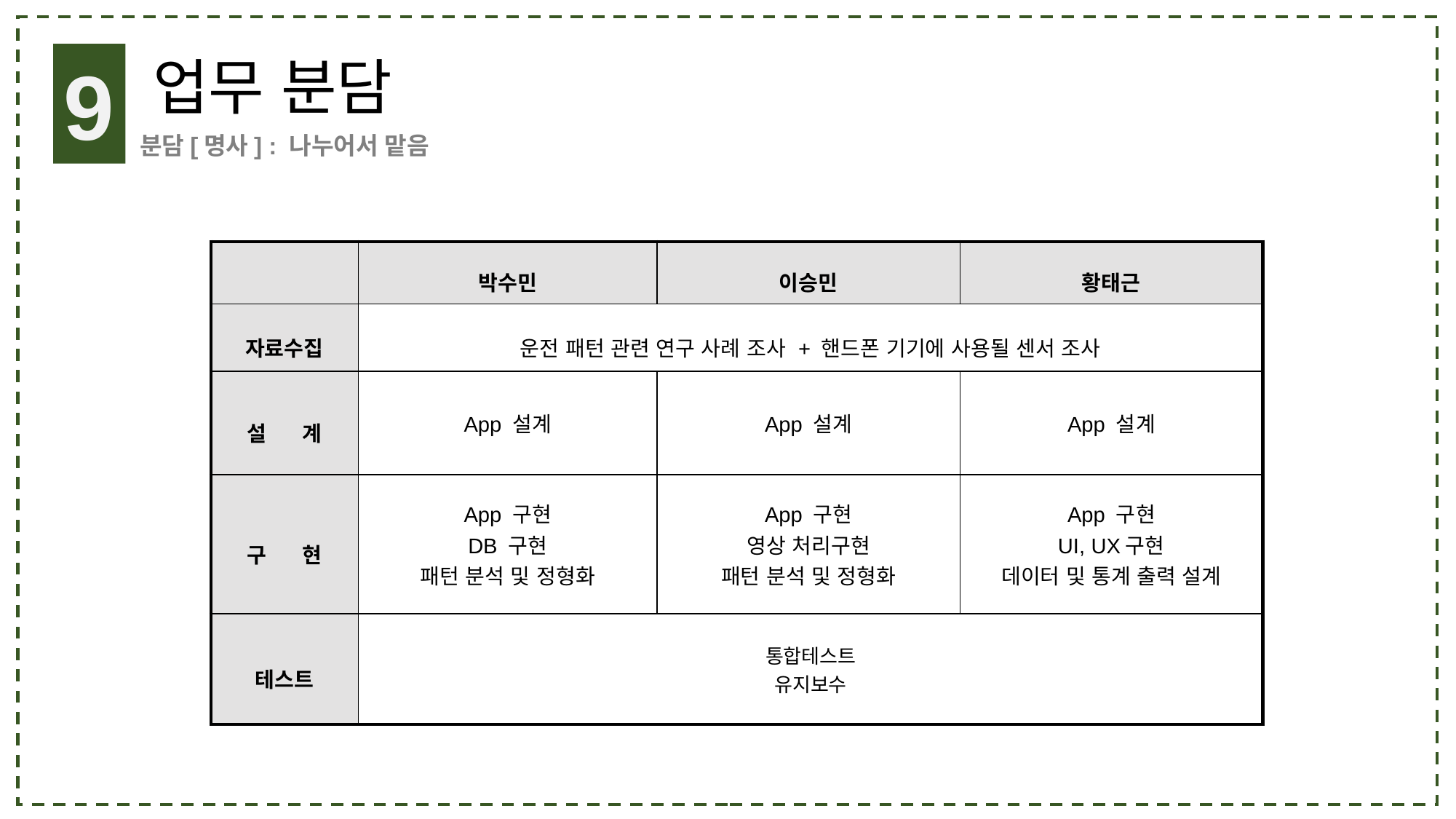

9
업무 분담
분담[명사] : 나누어서 맡음
|  | 박수민 | 이승민 | 황태근 |
| --- | --- | --- | --- |
| 자료수집 | 운전 패턴 관련 연구 사례 조사 + 핸드폰 기기에 사용될 센서 조사 |  |  |
| 설 계 | App 설계 | App 설계 | App 설계 |
| 구 현 | App 구현 DB 구현 패턴 분석 및 정형화 | App 구현 영상 처리구현 패턴 분석 및 정형화 | App 구현 UI, UX구현 데이터 및 통계 출력 설계 |
| 테스트 | 통합테스트 유지보수 |  |  |